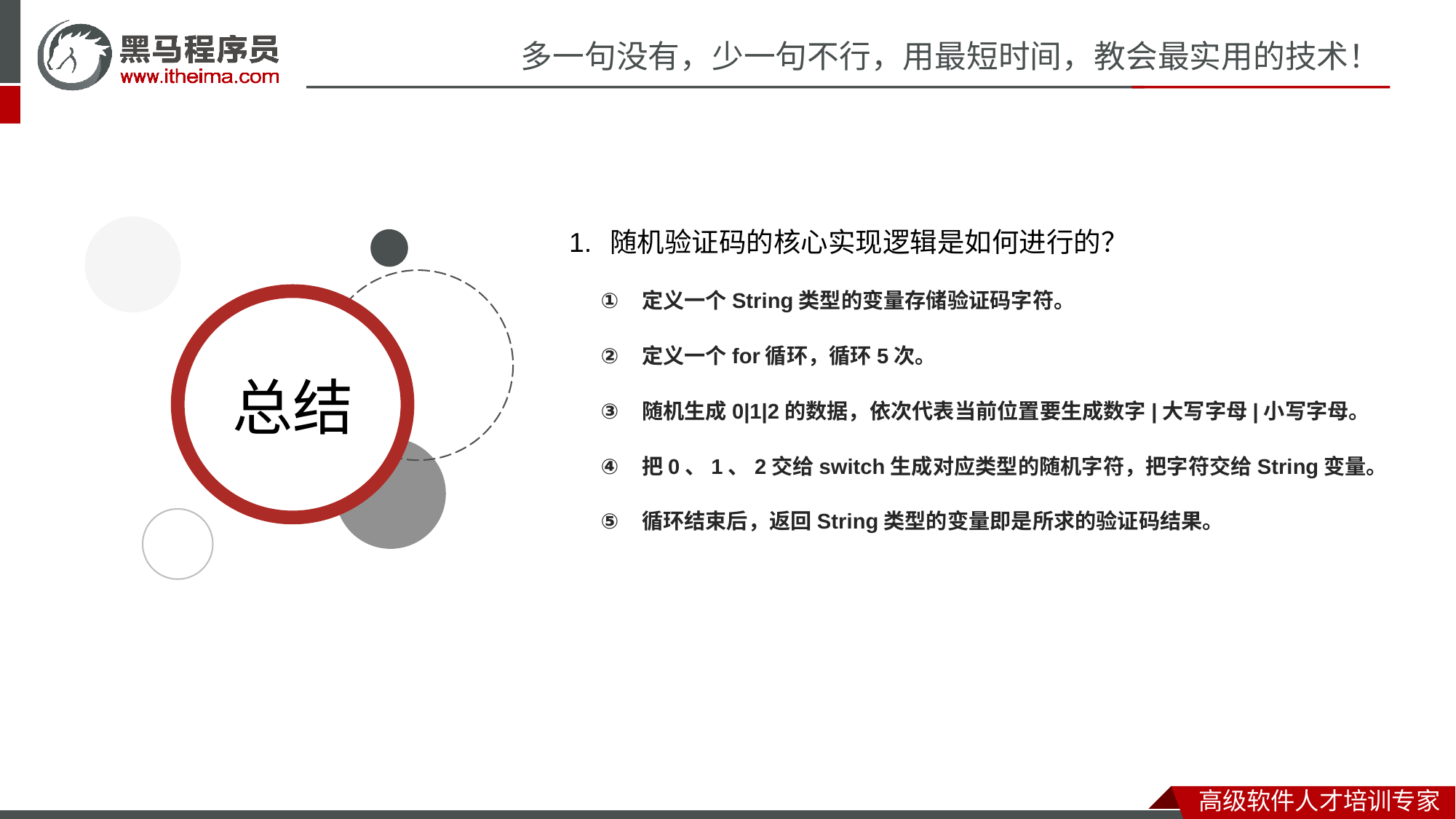

随机验证码的核心实现逻辑是如何进行的？
定义一个String类型的变量存储验证码字符。
定义一个for循环，循环5次。
随机生成0|1|2的数据，依次代表当前位置要生成数字|大写字母|小写字母。
把0、1、2交给switch生成对应类型的随机字符，把字符交给String变量。
循环结束后，返回String类型的变量即是所求的验证码结果。